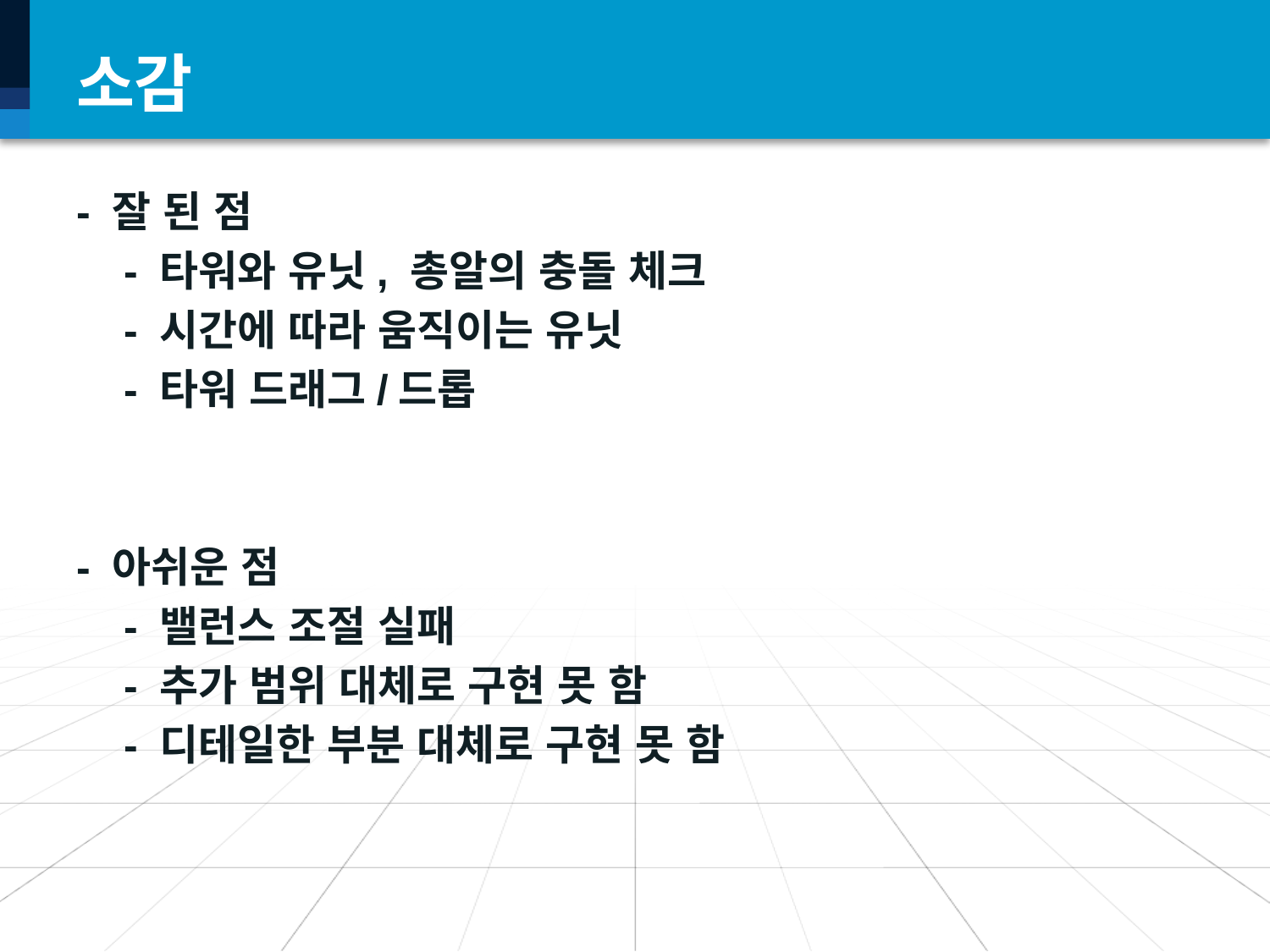

# 소감
- 잘 된 점
    - 타워와 유닛, 총알의 충돌 체크
    - 시간에 따라 움직이는 유닛
    - 타워 드래그/드롭

- 아쉬운 점
    - 밸런스 조절 실패
    - 추가 범위 대체로 구현 못 함
    - 디테일한 부분 대체로 구현 못 함